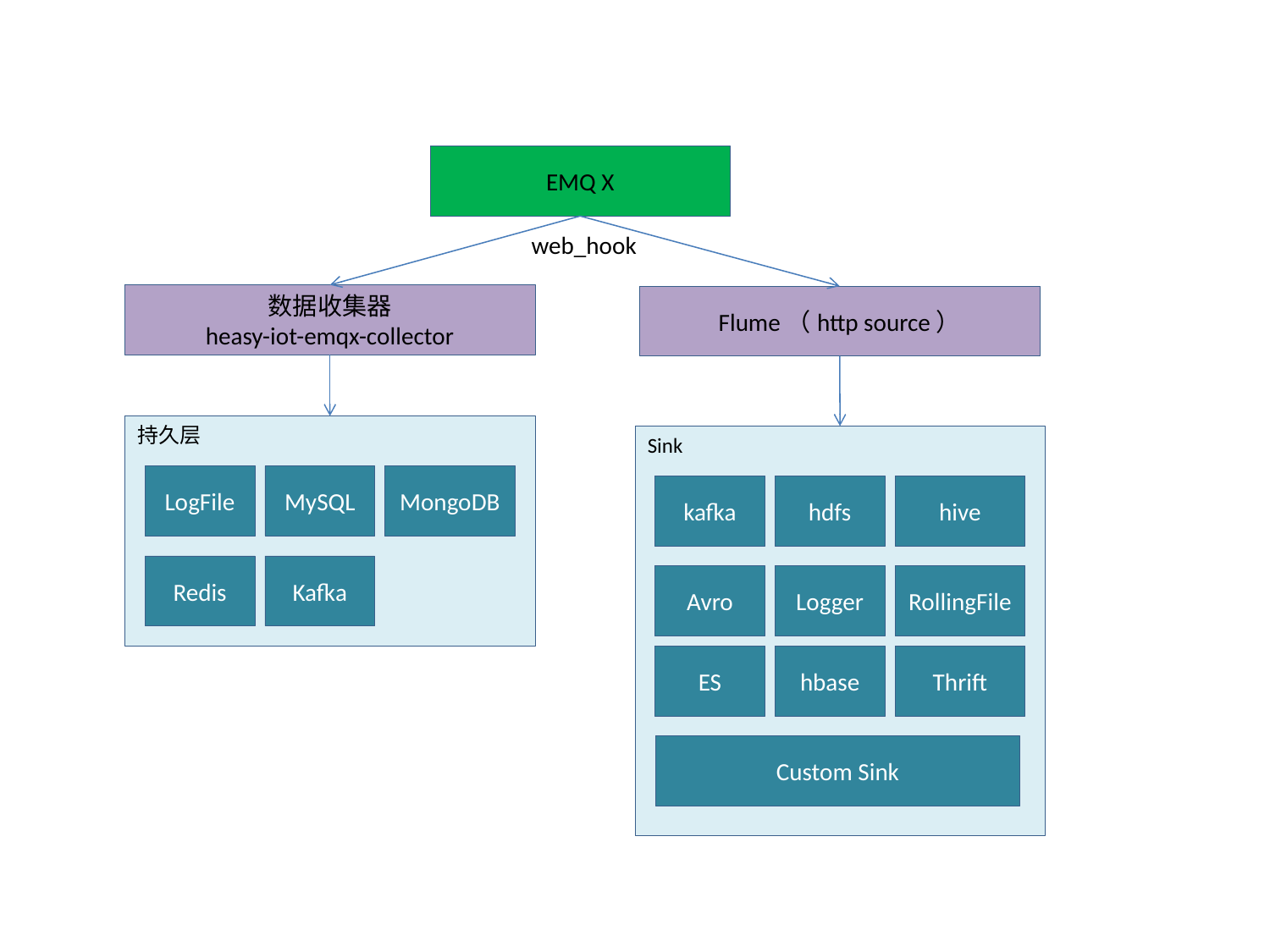

EMQ X
web_hook
数据收集器
heasy-iot-emqx-collector
Flume（http source）
持久层
Sink
LogFile
MySQL
MongoDB
kafka
hdfs
hive
Redis
Kafka
Avro
Logger
RollingFile
ES
hbase
Thrift
Custom Sink